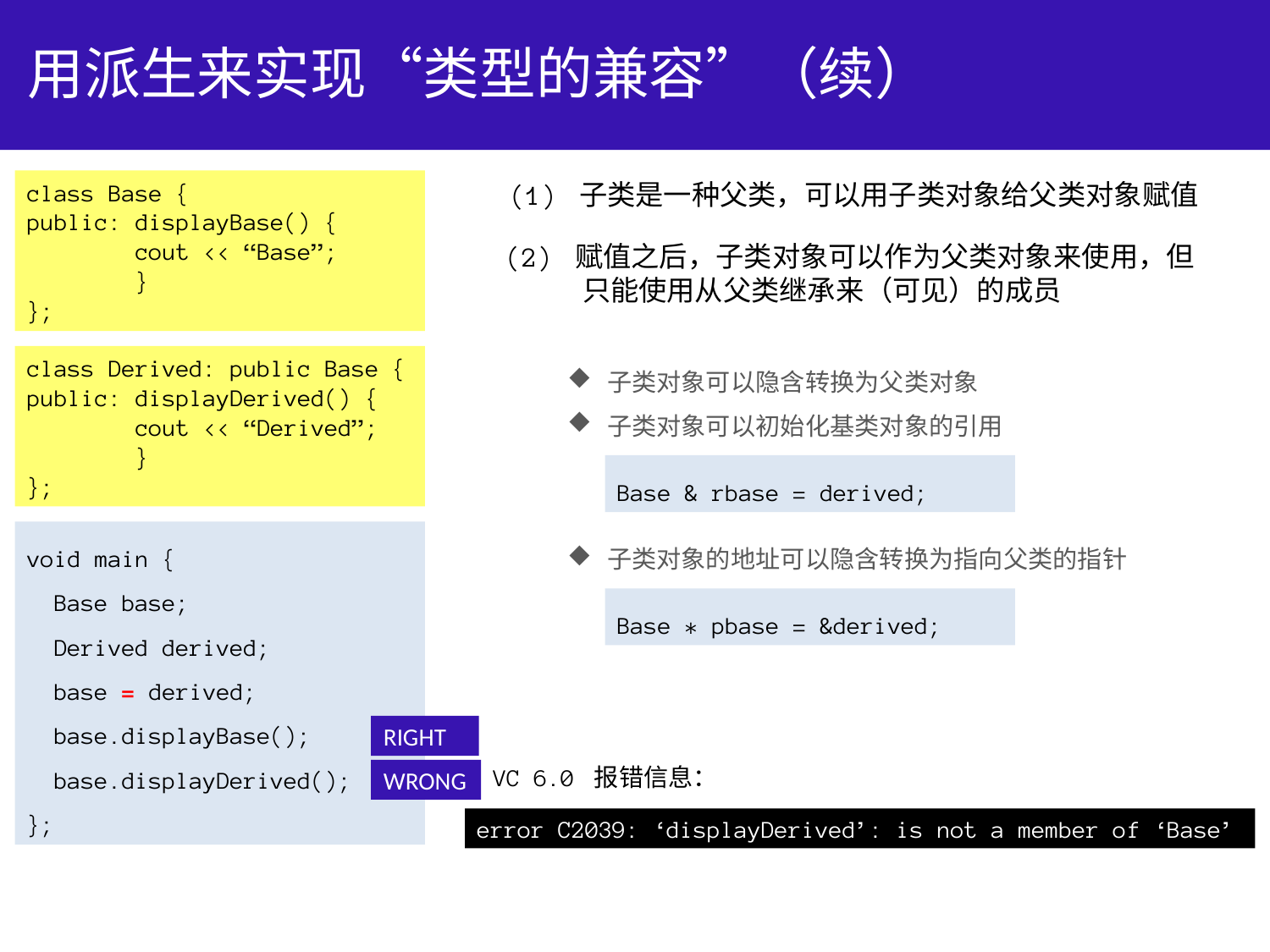

# 用派生来实现“类型的兼容”（续）
class Base {
public: displayBase() {
        cout << “Base”;
        }
};
(1) 子类是一种父类，可以用子类对象给父类对象赋值
(2) 赋值之后，子类对象可以作为父类对象来使用，但              只能使用从父类继承来（可见）的成员
子类对象可以隐含转换为父类对象
子类对象可以初始化基类对象的引用

子类对象的地址可以隐含转换为指向父类的指针
class Derived: public Base {
public: displayDerived() {
        cout << “Derived”;
        }
};
Base & rbase = derived;
void main {
  Base base;
  Derived derived;
  base = derived;
  base.displayBase();
  base.displayDerived();
};
Base * pbase = &derived;
RIGHT
VC 6.0 报错信息：
WRONG
error C2039: ‘displayDerived’: is not a member of ‘Base’